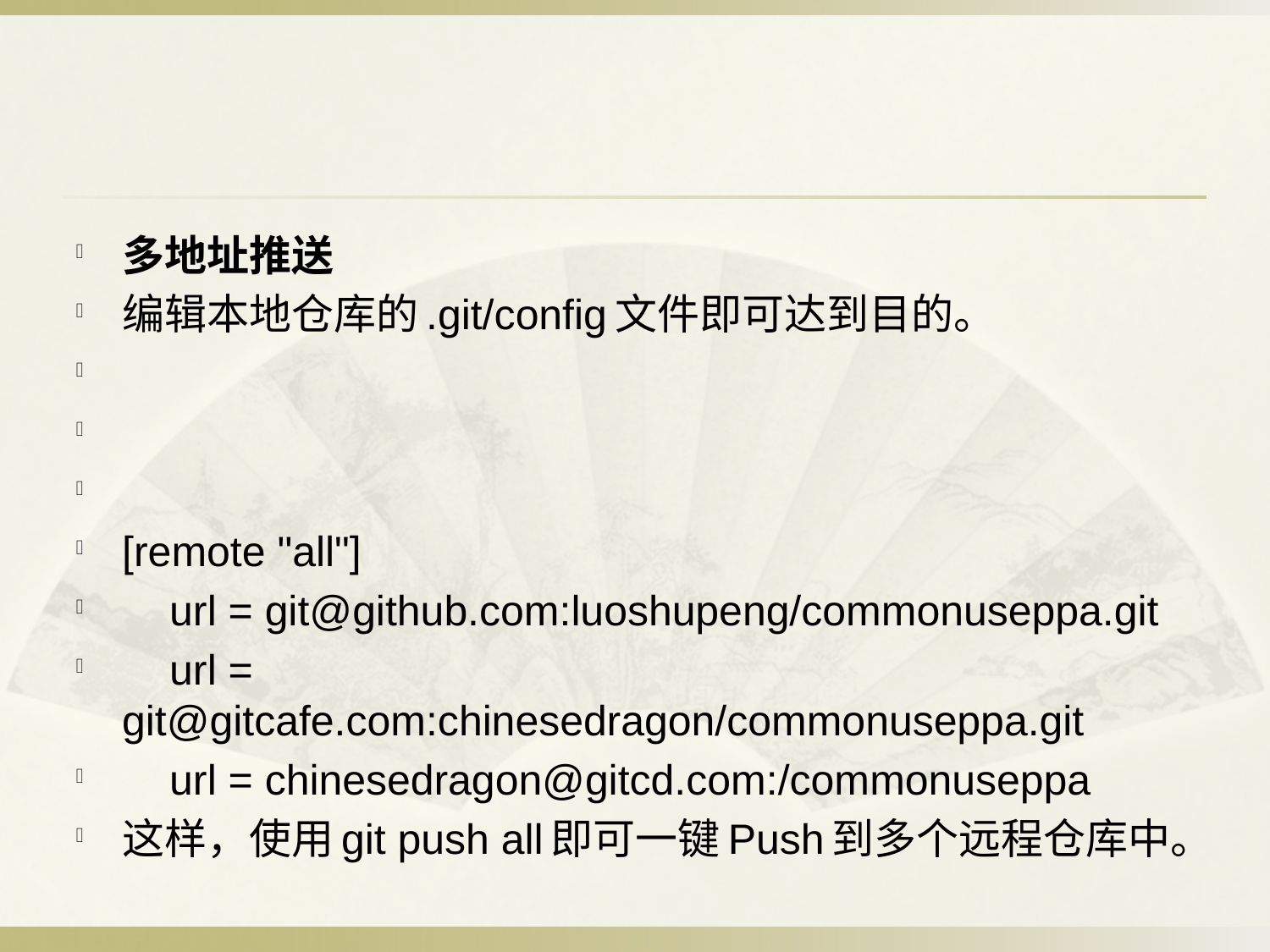

#
多地址推送
编辑本地仓库的.git/config文件即可达到目的。

[remote "all"]
    url = git@github.com:luoshupeng/commonuseppa.git
    url = git@gitcafe.com:chinesedragon/commonuseppa.git
    url = chinesedragon@gitcd.com:/commonuseppa
这样，使用git push all即可一键Push到多个远程仓库中。